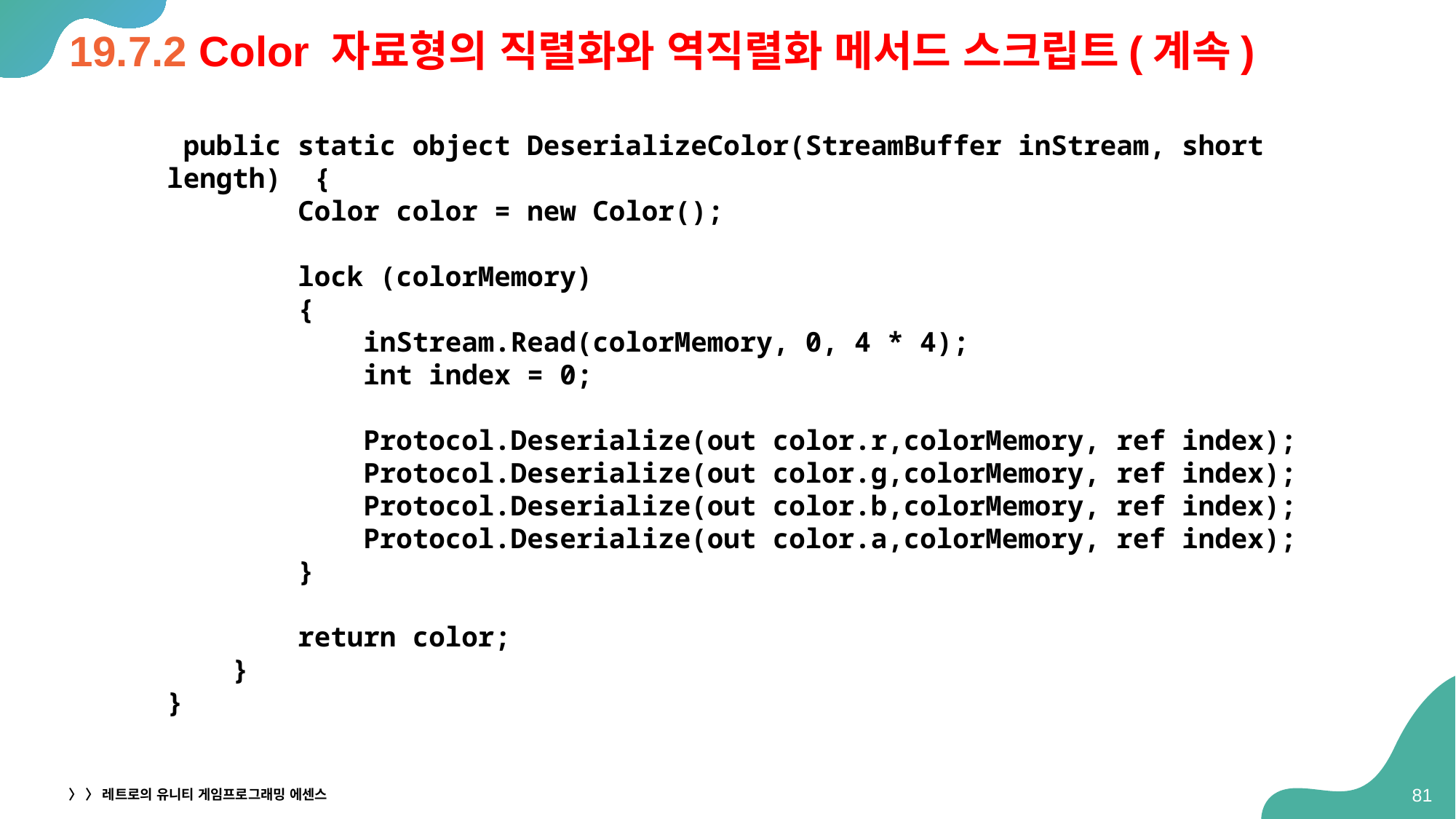

# 19.7.2 Color 자료형의 직렬화와 역직렬화 메서드 스크립트(계속)
 public static object DeserializeColor(StreamBuffer inStream, short length)  {
        Color color = new Color();

        lock (colorMemory)
        {
            inStream.Read(colorMemory, 0, 4 * 4);
            int index = 0;

            Protocol.Deserialize(out color.r,colorMemory, ref index);
            Protocol.Deserialize(out color.g,colorMemory, ref index);
            Protocol.Deserialize(out color.b,colorMemory, ref index);
            Protocol.Deserialize(out color.a,colorMemory, ref index);
        }

        return color;
    }
}
81